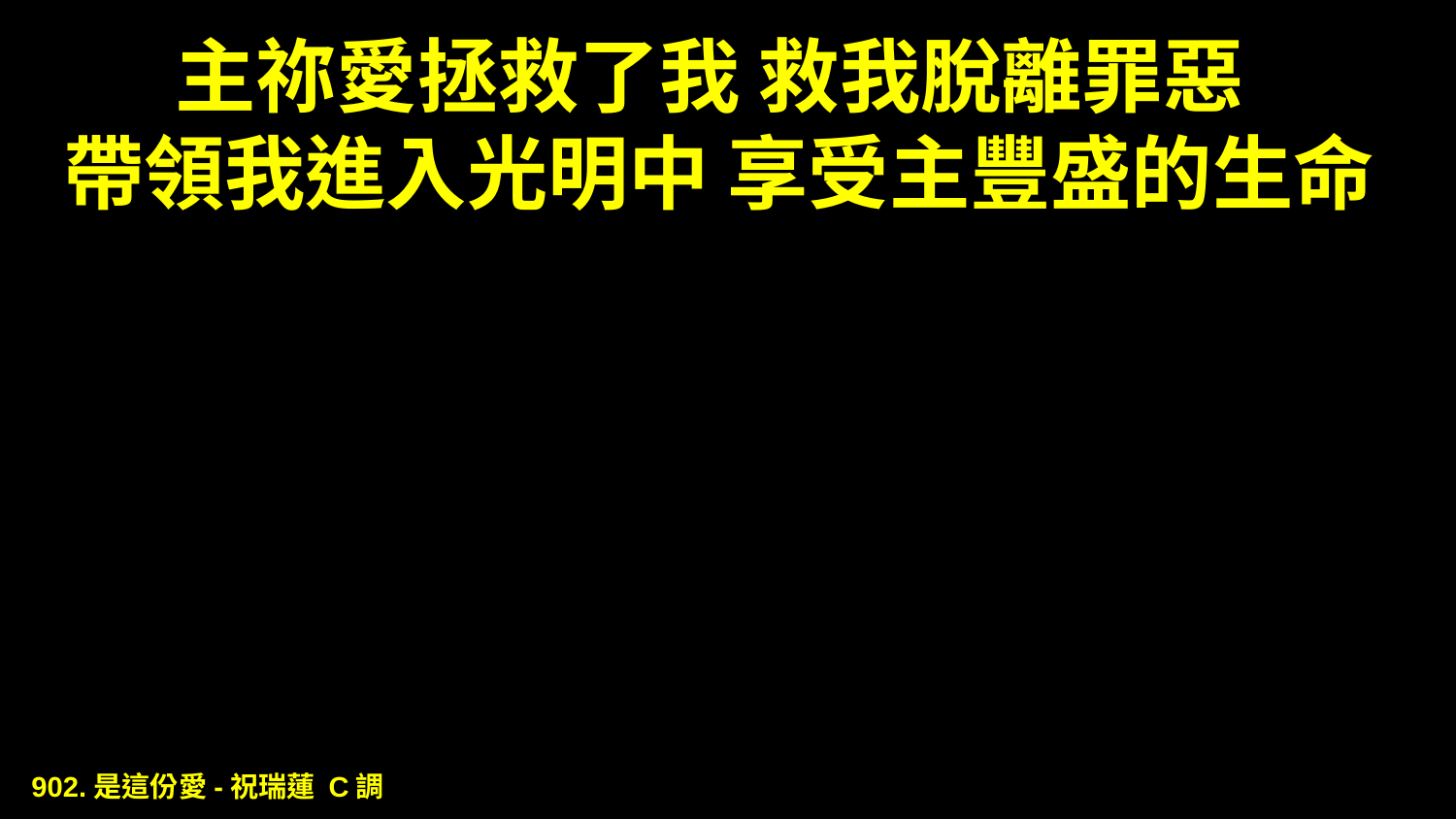

# 主祢愛拯救了我 救我脫離罪惡 帶領我進入光明中 享受主豐盛的生命
902.是這份愛-祝瑞蓮 C調